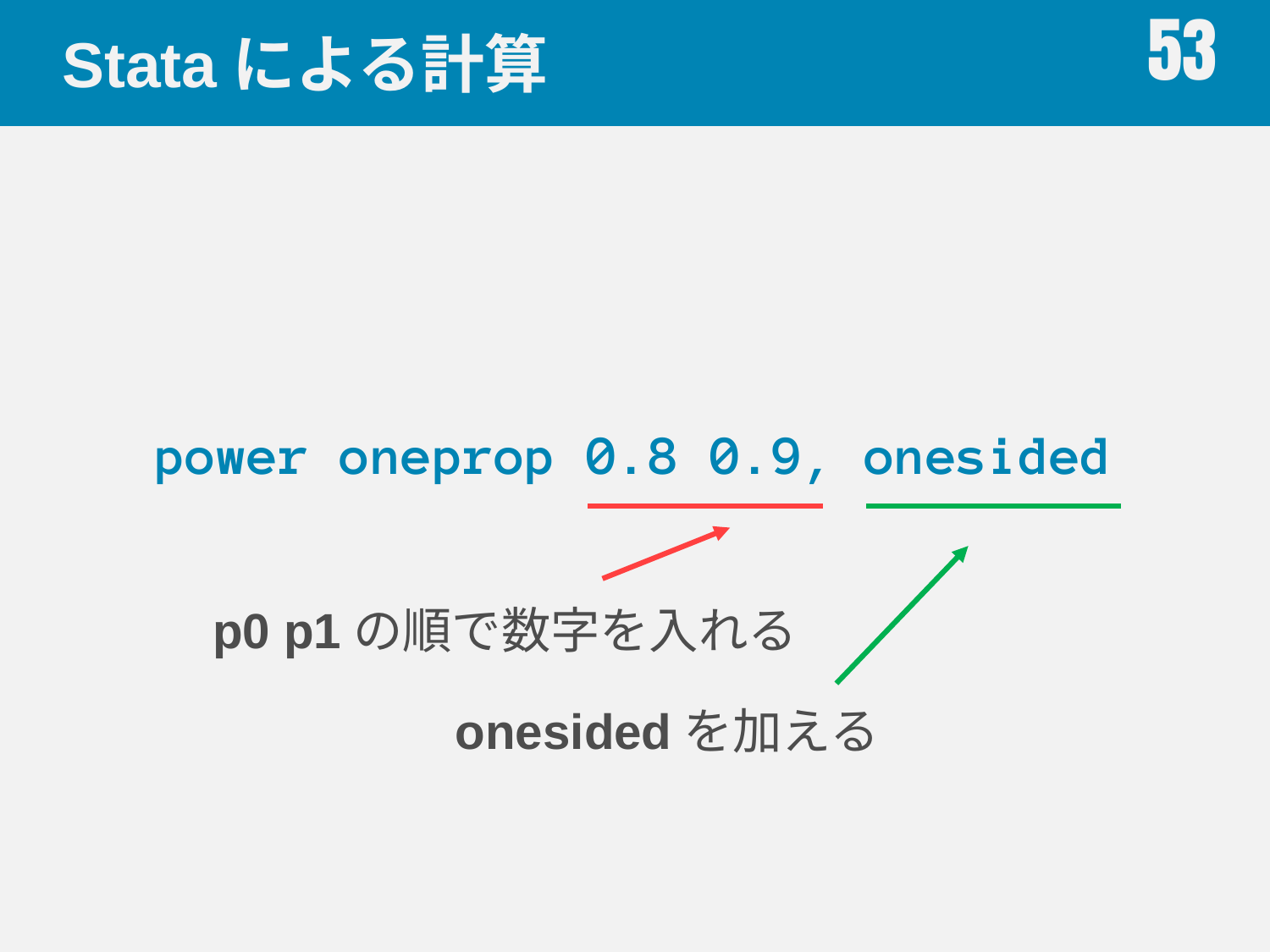

# Stataによる計算
 53

power oneprop 0.8 0.9, onesided
p0 p1の順で数字を入れる
onesidedを加える